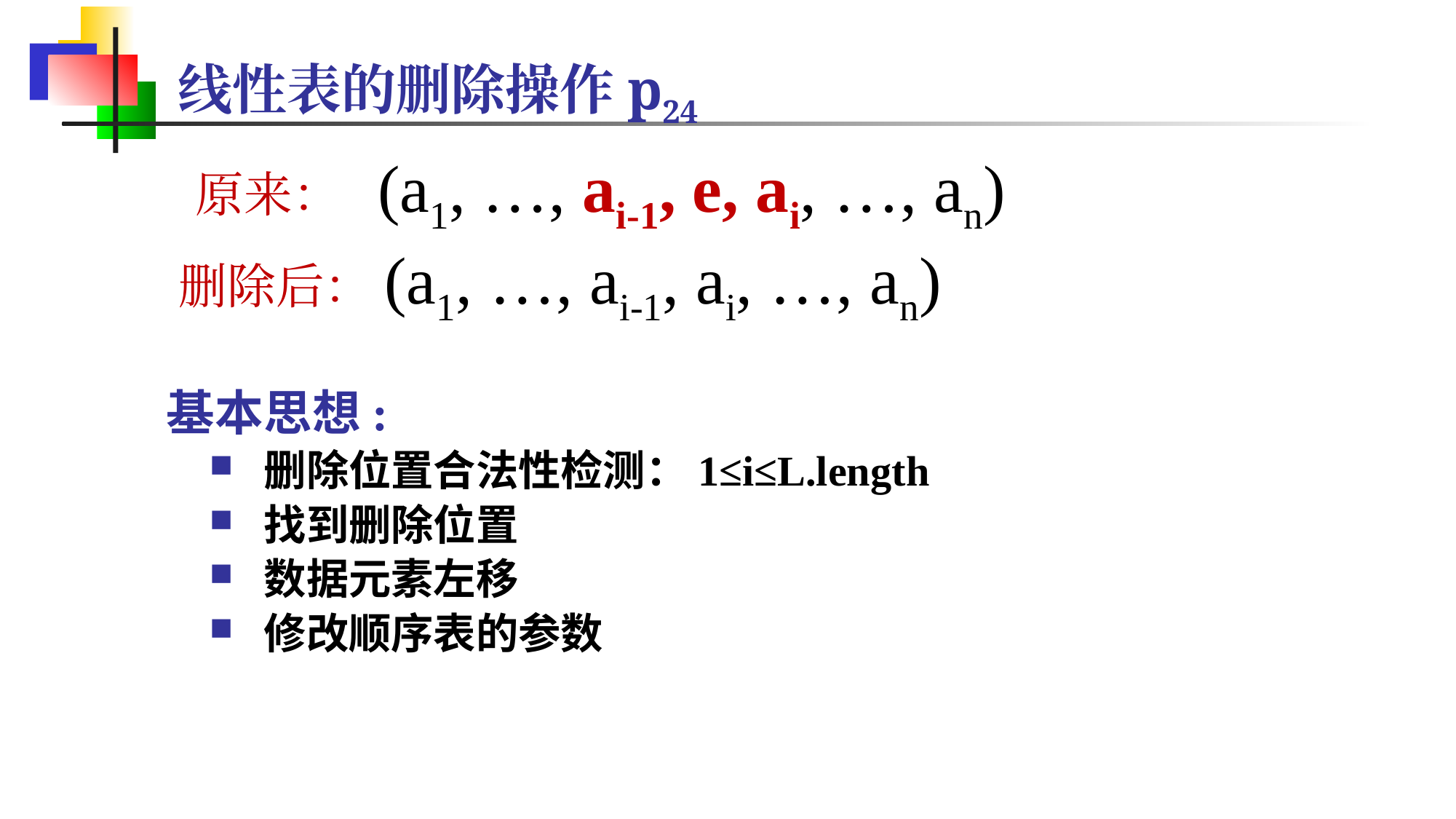

# 线性表的删除操作p24
 原来：  (a1, …, ai-1, e, ai, …, an)
删除后：(a1, …, ai-1, ai, …, an)
基本思想:
删除位置合法性检测：1≤i≤L.length
找到删除位置
数据元素左移
修改顺序表的参数